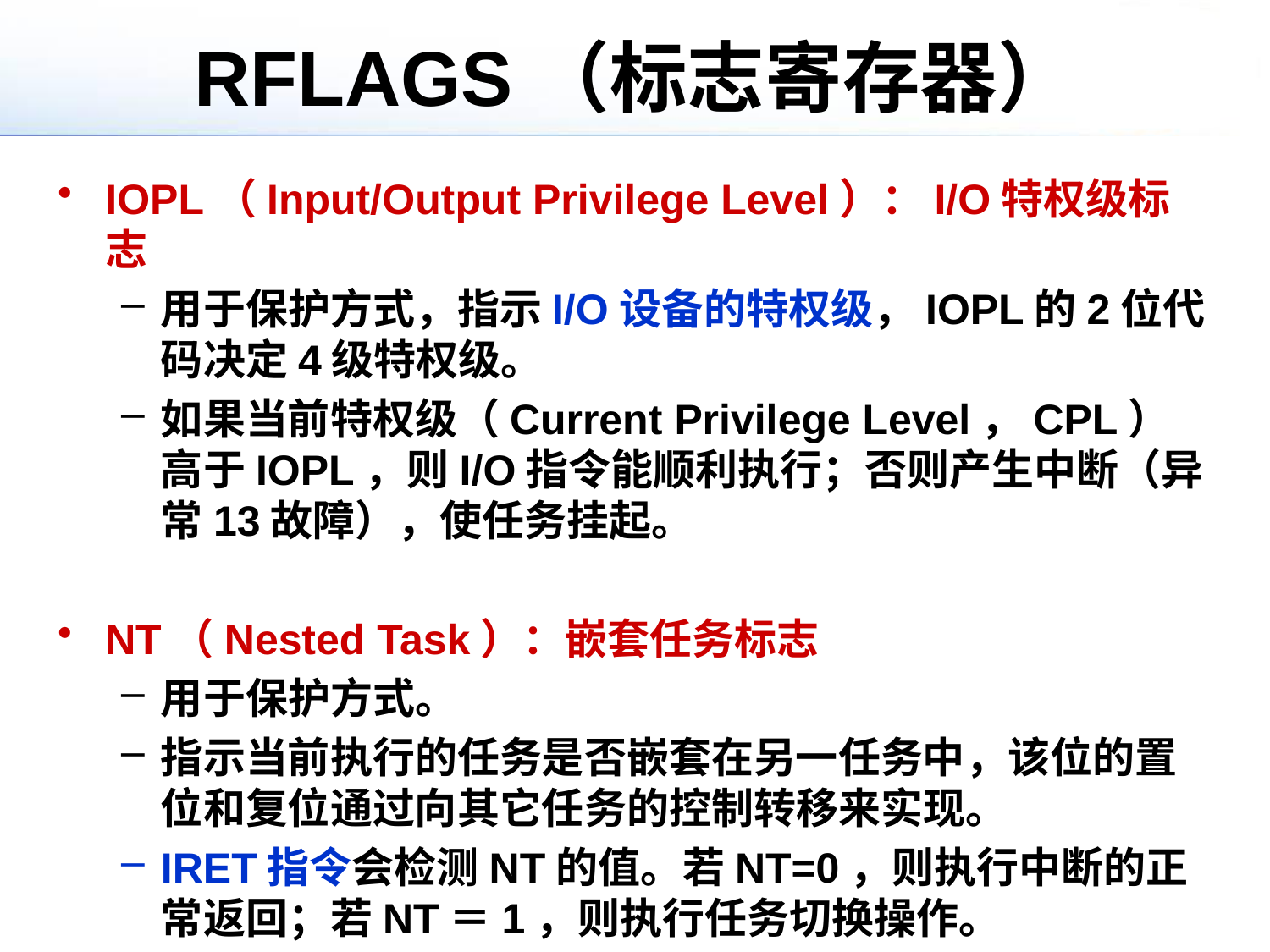

# RFLAGS（标志寄存器）
IOPL（Input/Output Privilege Level）：I/O特权级标志
用于保护方式，指示I/O设备的特权级，IOPL的2位代码决定4级特权级。
如果当前特权级（Current Privilege Level，CPL）高于IOPL，则I/O指令能顺利执行；否则产生中断（异常13故障），使任务挂起。

NT（Nested Task）：嵌套任务标志
用于保护方式。
指示当前执行的任务是否嵌套在另一任务中，该位的置位和复位通过向其它任务的控制转移来实现。
IRET指令会检测NT的值。若NT=0，则执行中断的正常返回；若NT＝1，则执行任务切换操作。